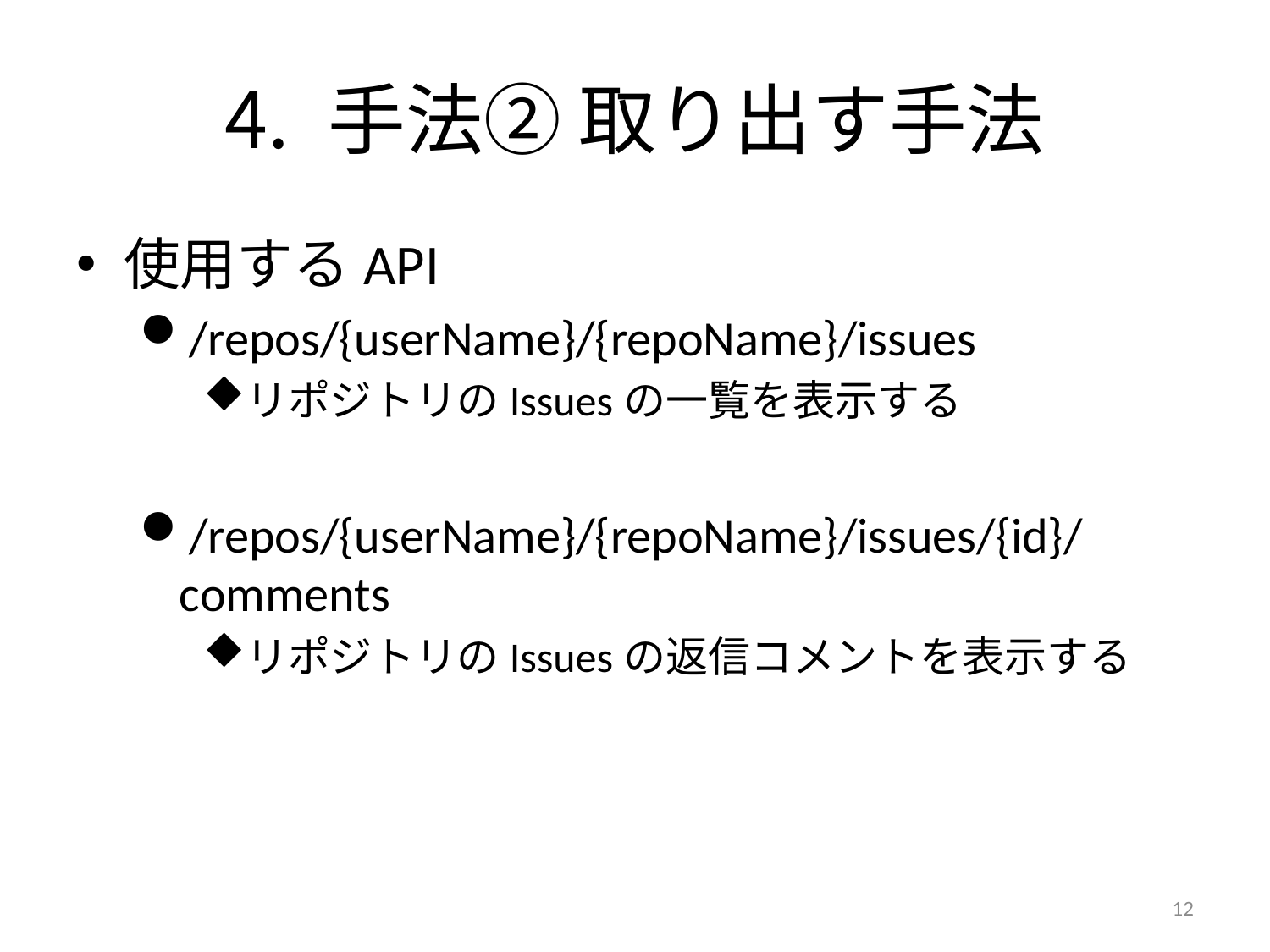

# 手法② 取り出す手法
使用するAPI
/repos/{userName}/{repoName}/issues
リポジトリのIssuesの一覧を表示する

/repos/{userName}/{repoName}/issues/{id}/comments
リポジトリのIssuesの返信コメントを表示する

12